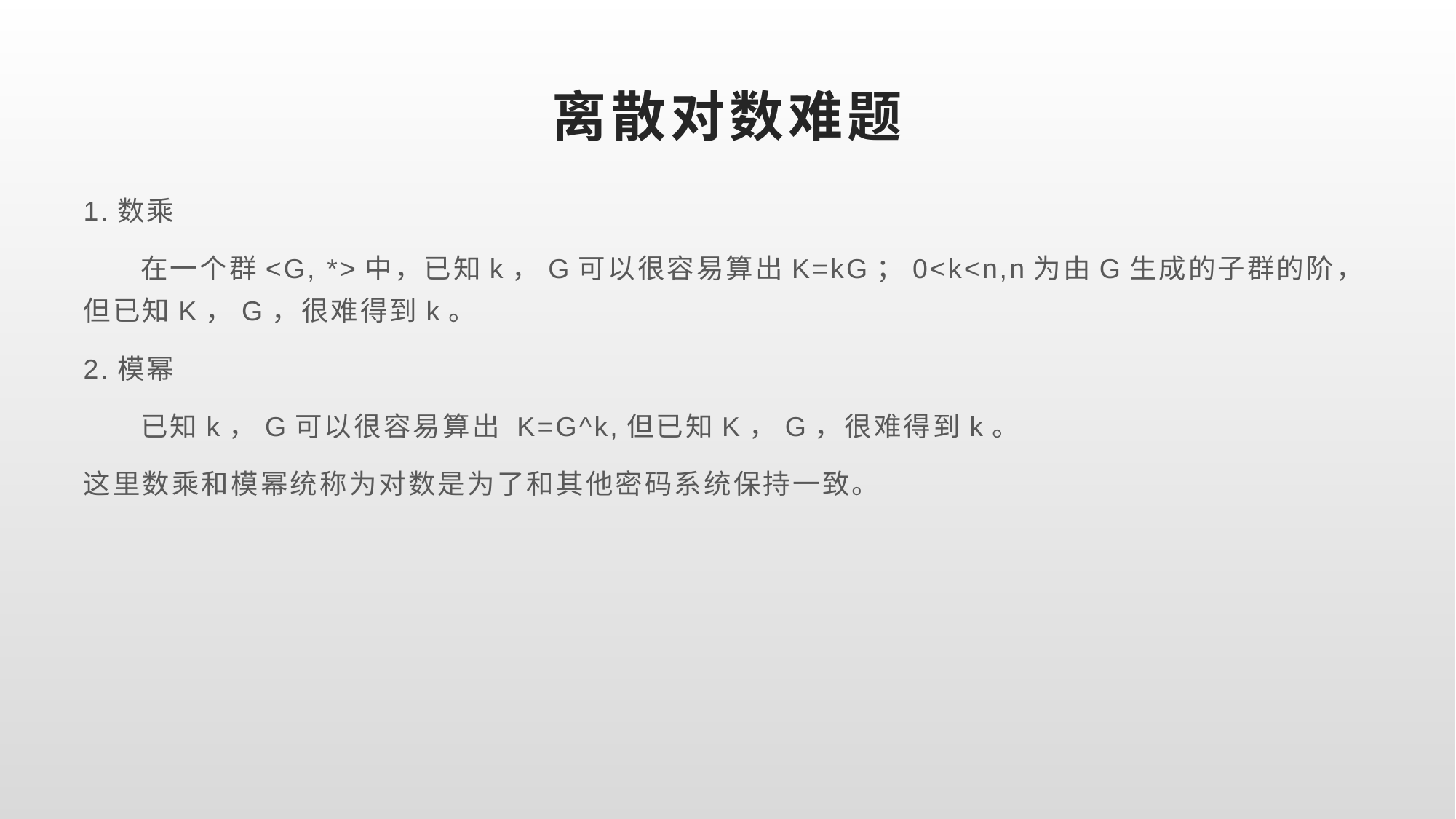

# 离散对数难题
1.数乘
      在一个群<G, *>中，已知k，G可以很容易算出K=kG；0<k<n,n为由G生成的子群的阶，但已知K，G，很难得到k。
2.模幂
      已知k，G可以很容易算出 K=G^k,但已知K，G，很难得到k。
这里数乘和模幂统称为对数是为了和其他密码系统保持一致。